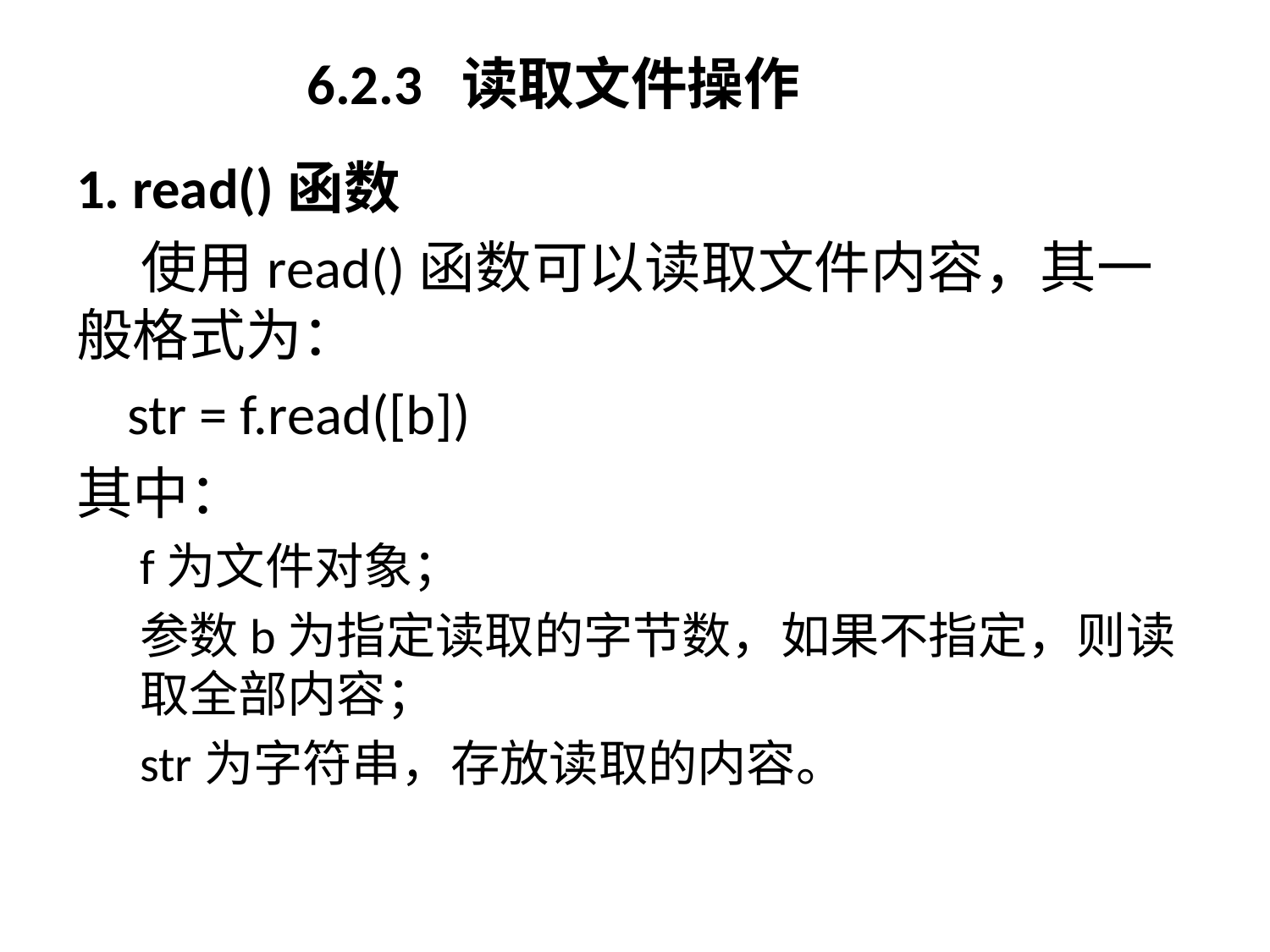

6.2.3  读取文件操作
1. read()函数
    使用read()函数可以读取文件内容，其一般格式为：
    str = f.read([b])
其中：
f为文件对象；
参数b为指定读取的字节数，如果不指定，则读取全部内容；
str为字符串，存放读取的内容。